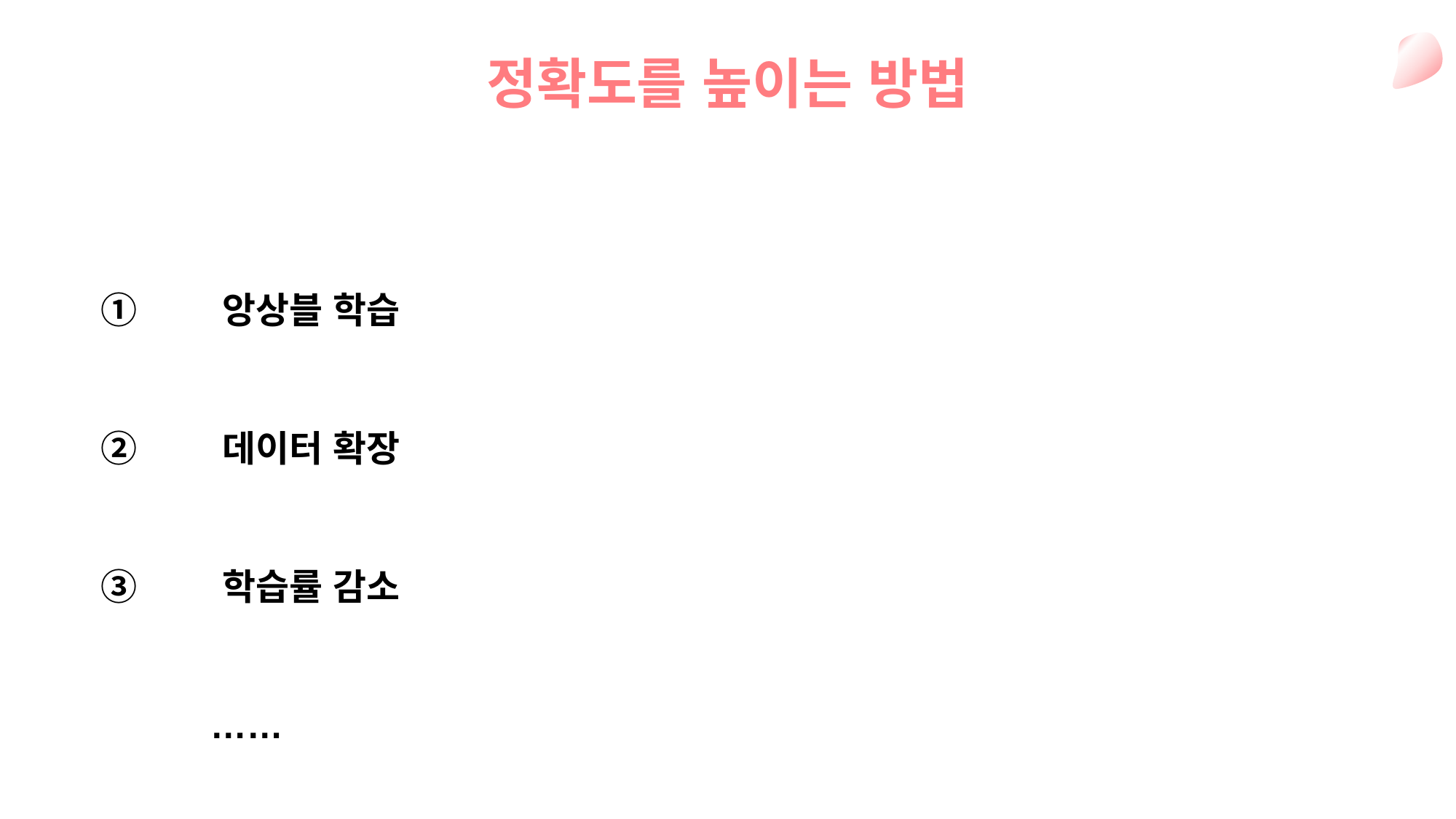

정확도를 높이는 방법
       앙상블 학습
       데이터 확장
       학습률 감소
	……